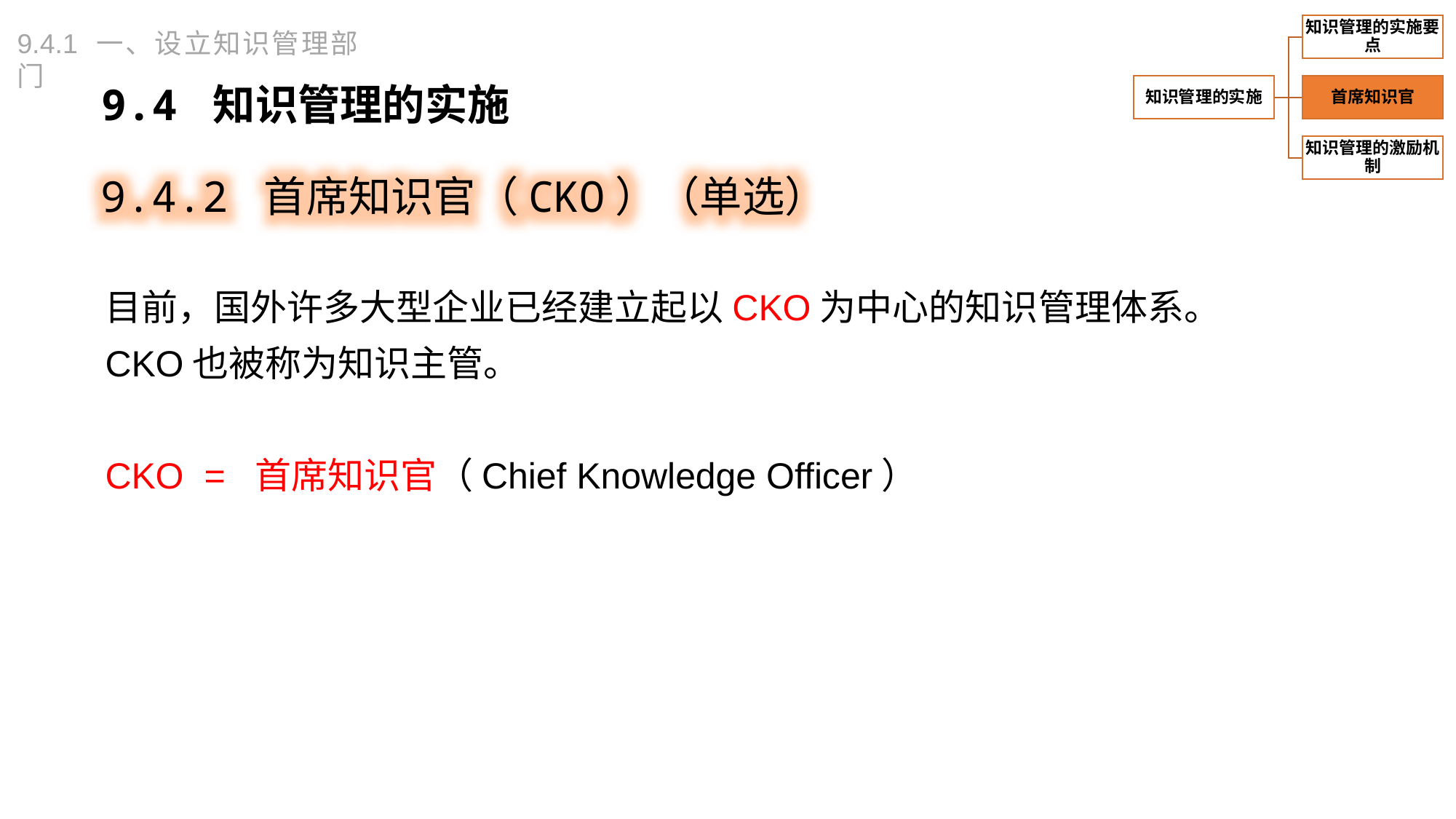

知识管理的实施
知识管理的实施要点
首席知识官
知识管理的激励机制
9.4.1 一、设立知识管理部门
9.4 知识管理的实施
9.4.2 首席知识官（CKO）（单选）
目前，国外许多大型企业已经建立起以CKO为中心的知识管理体系。 CKO也被称为知识主管。

CKO  =  首席知识官（Chief Knowledge Officer）